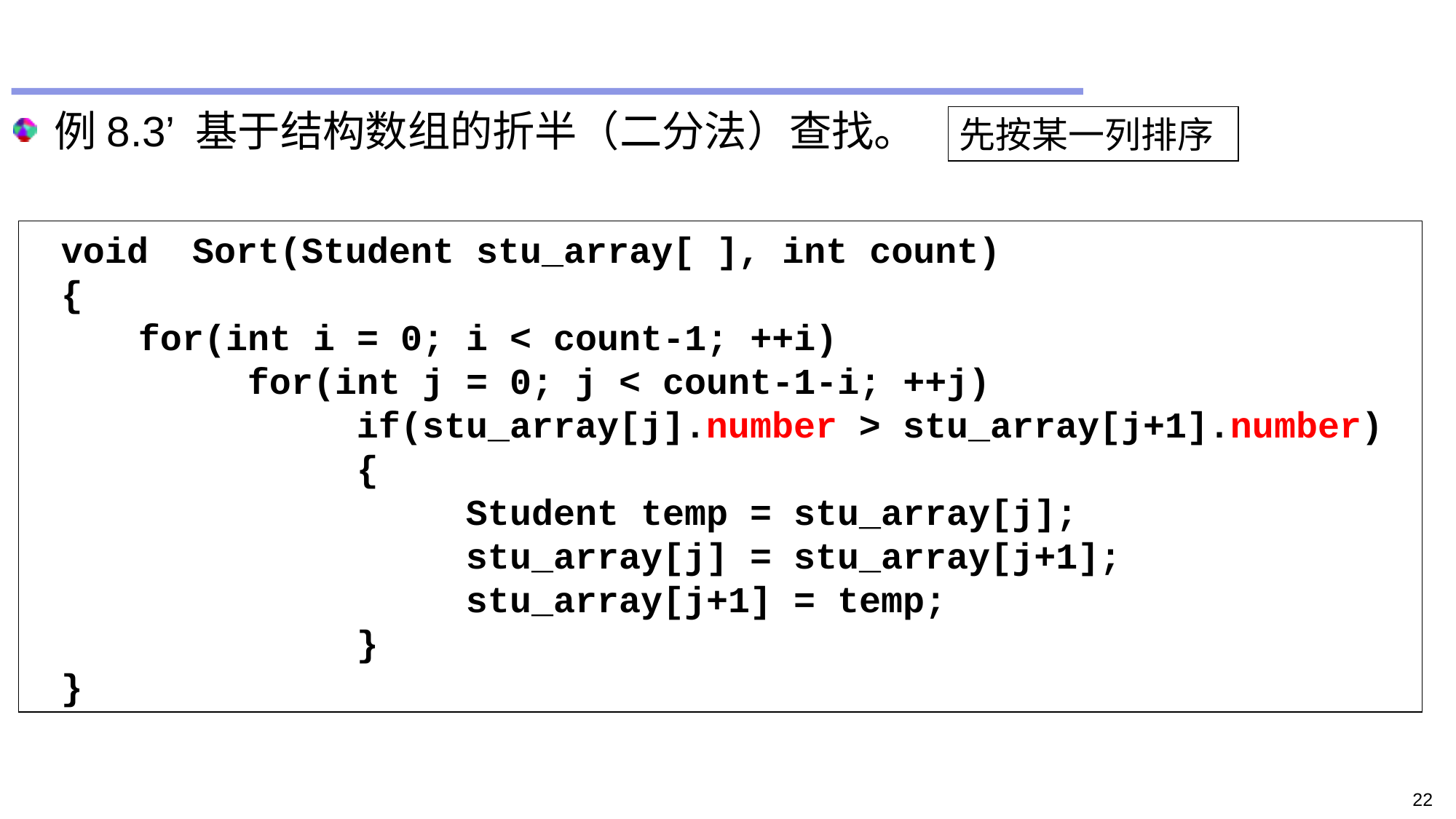

#
例8.3’ 基于结构数组的折半（二分法）查找。

先按某一列排序
void  Sort(Student stu_array[ ], int count)
{
	for(int i = 0; i < count-1; ++i)
		for(int j = 0; j < count-1-i; ++j)
			if(stu_array[j].number > stu_array[j+1].number)
			{
				Student temp = stu_array[j];
				stu_array[j] = stu_array[j+1];
				stu_array[j+1] = temp;
			}
}
22